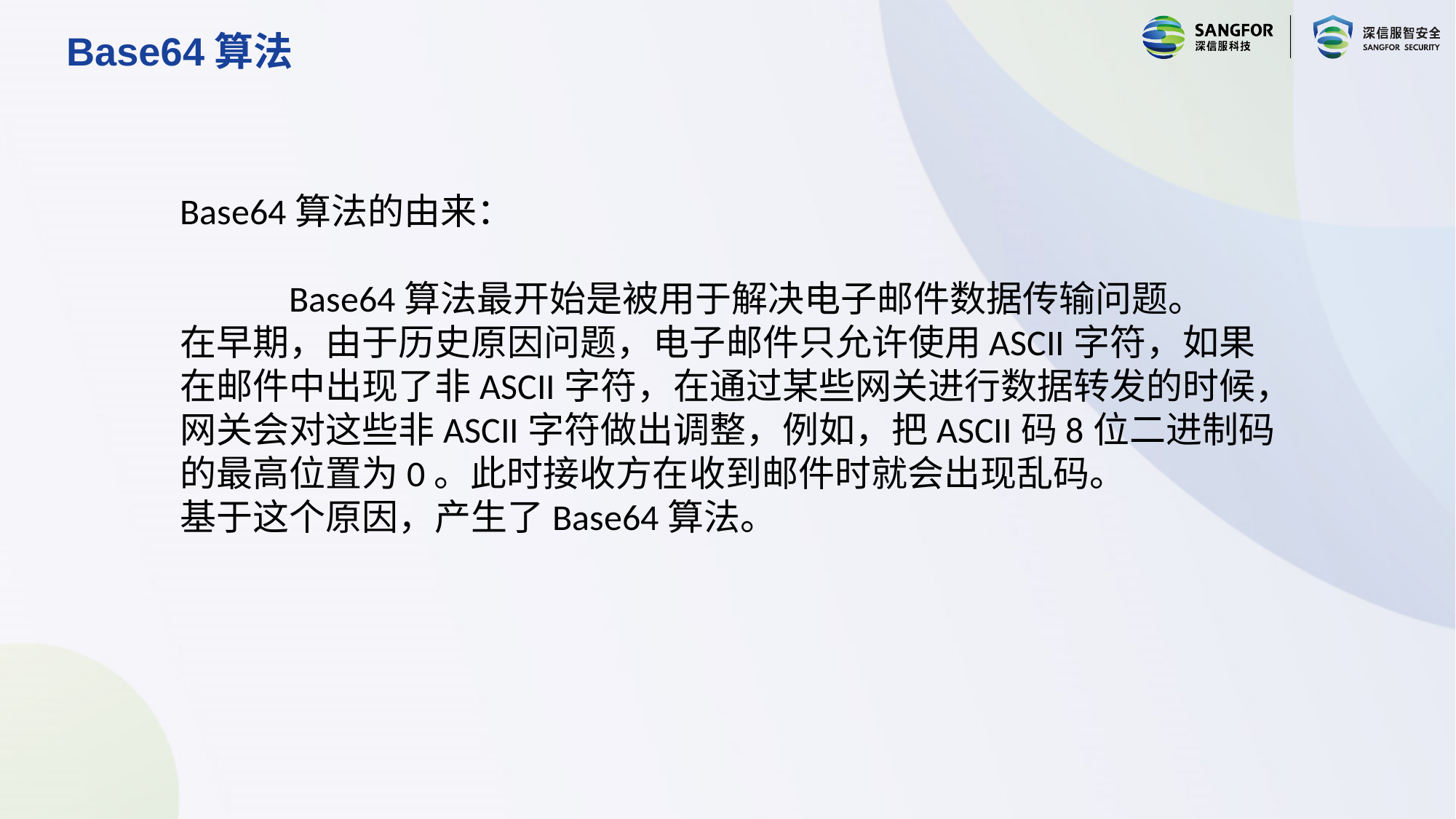

Base64算法
Base64算法的由来：

	Base64算法最开始是被用于解决电子邮件数据传输问题。
在早期，由于历史原因问题，电子邮件只允许使用ASCII字符，如果
在邮件中出现了非ASCII字符，在通过某些网关进行数据转发的时候，
网关会对这些非ASCII字符做出调整，例如，把ASCII码8位二进制码
的最高位置为0。此时接收方在收到邮件时就会出现乱码。
基于这个原因，产生了Base64算法。